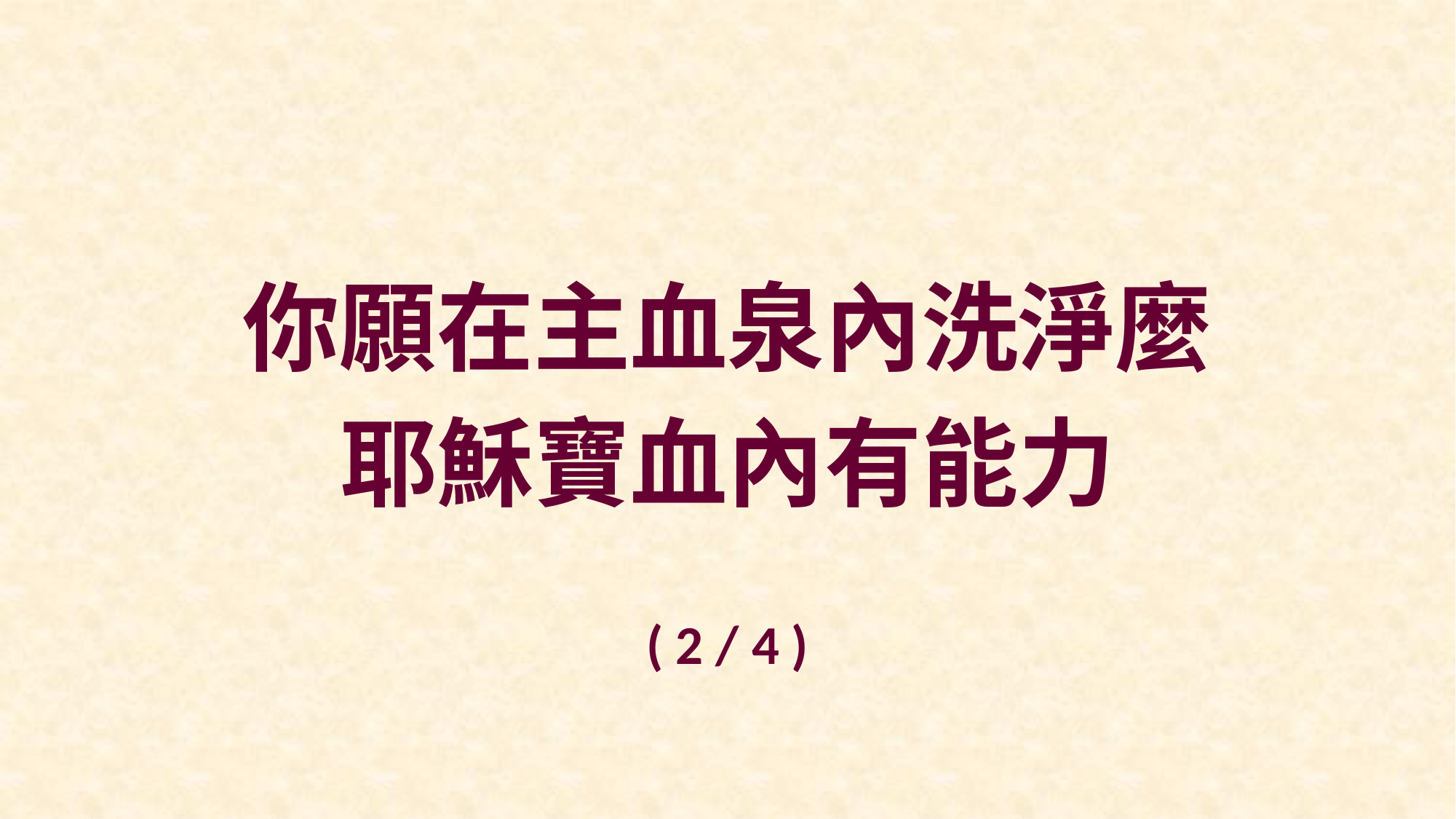

你願在主血泉內洗淨麼
耶穌寶血內有能力
( 2 / 4 )